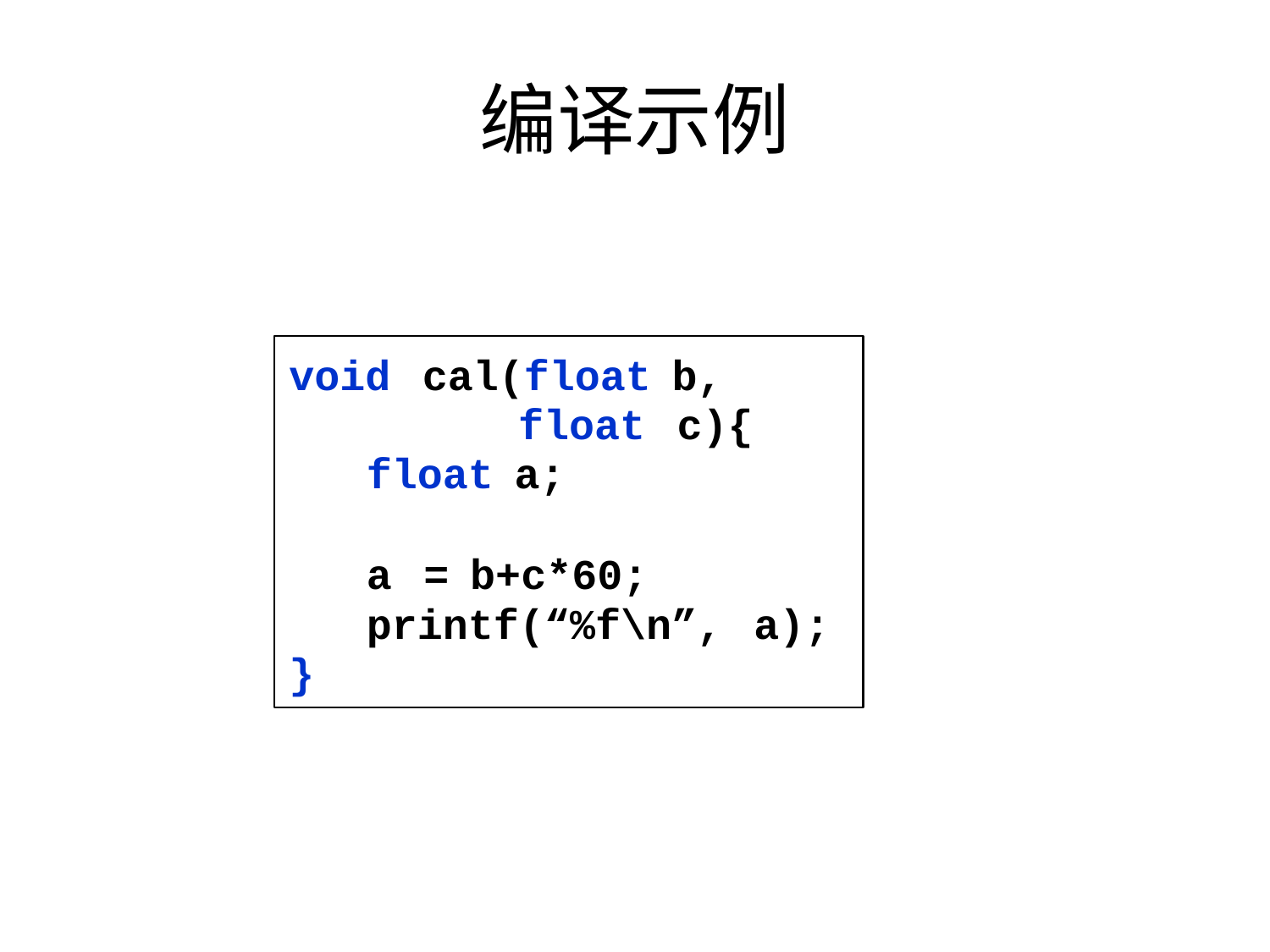

# 编译示例

	void   cal(float  b,
			float   c){
		float  a;

		a   =  b+c*60;
		printf(“%f\n”,   a);
	}